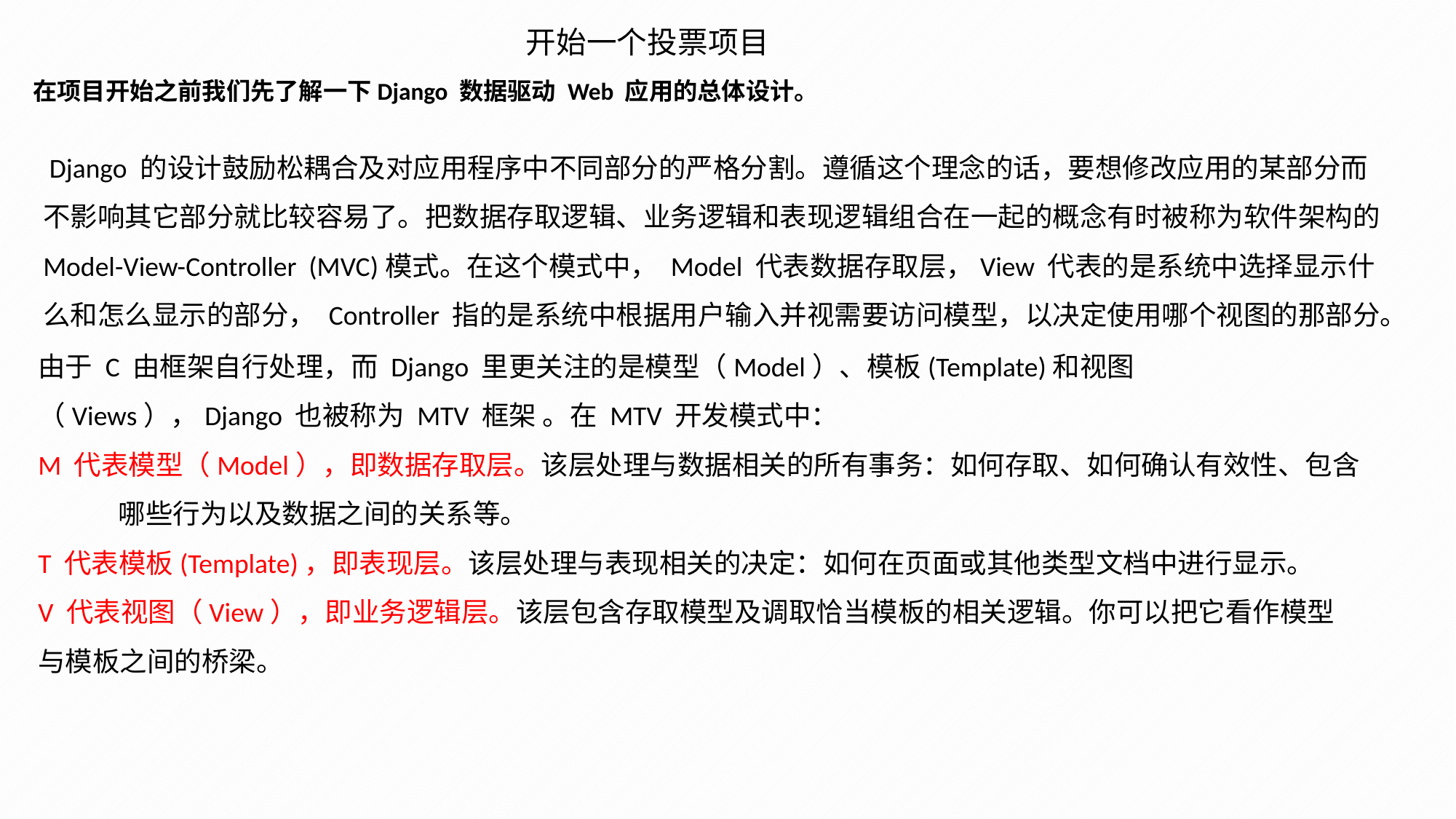

开始一个投票项目
在项目开始之前我们先了解一下Django 数据驱动 Web 应用的总体设计。

 Django 的设计鼓励松耦合及对应用程序中不同部分的严格分割。遵循这个理念的话，要想修改应用的某部分而不影响其它部分就比较容易了。把数据存取逻辑、业务逻辑和表现逻辑组合在一起的概念有时被称为软件架构的Model-View-Controller  (MVC)模式。在这个模式中， Model 代表数据存取层，View 代表的是系统中选择显示什么和怎么显示的部分， Controller 指的是系统中根据用户输入并视需要访问模型，以决定使用哪个视图的那部分。
由于 C 由框架自行处理，而 Django 里更关注的是模型（Model）、模板(Template)和视图（Views），Django 也被称为 MTV 框架 。在 MTV 开发模式中：
M 代表模型（Model），即数据存取层。该层处理与数据相关的所有事务：如何存取、如何确认有效性、包含              哪些行为以及数据之间的关系等。
T 代表模板(Template)，即表现层。该层处理与表现相关的决定：如何在页面或其他类型文档中进行显示。
V 代表视图（View），即业务逻辑层。该层包含存取模型及调取恰当模板的相关逻辑。你可以把它看作模型与模板之间的桥梁。